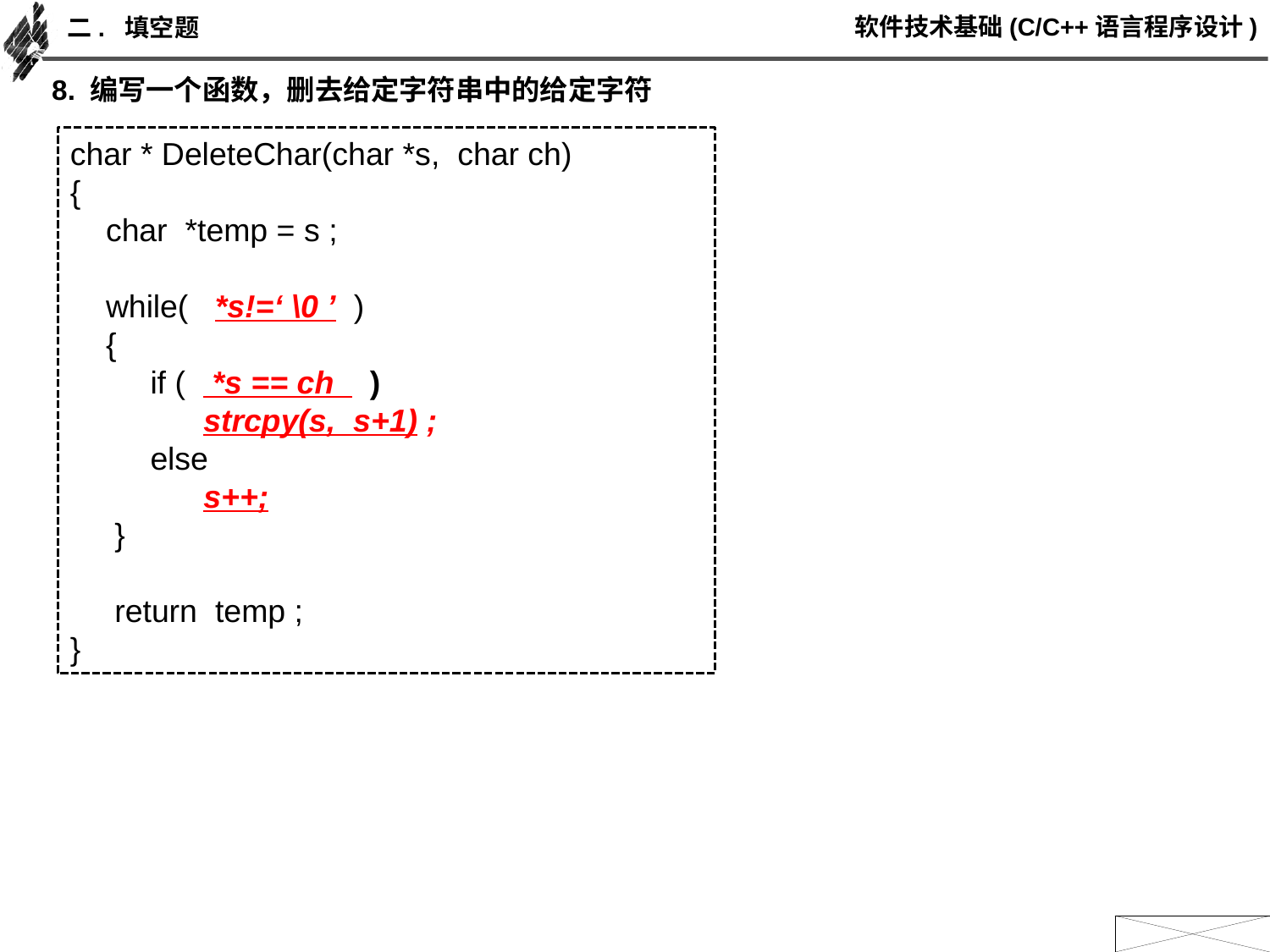

二.  填空题
8. 编写一个函数，删去给定字符串中的给定字符
char * DeleteChar(char *s,  char ch)
{
    char  *temp = s ;

    while(   *s!=‘ \0 ’  )
    {
         if (   *s == ch    )
               strcpy(s,  s+1) ;
         else
               s++;
     }

     return  temp ;
}